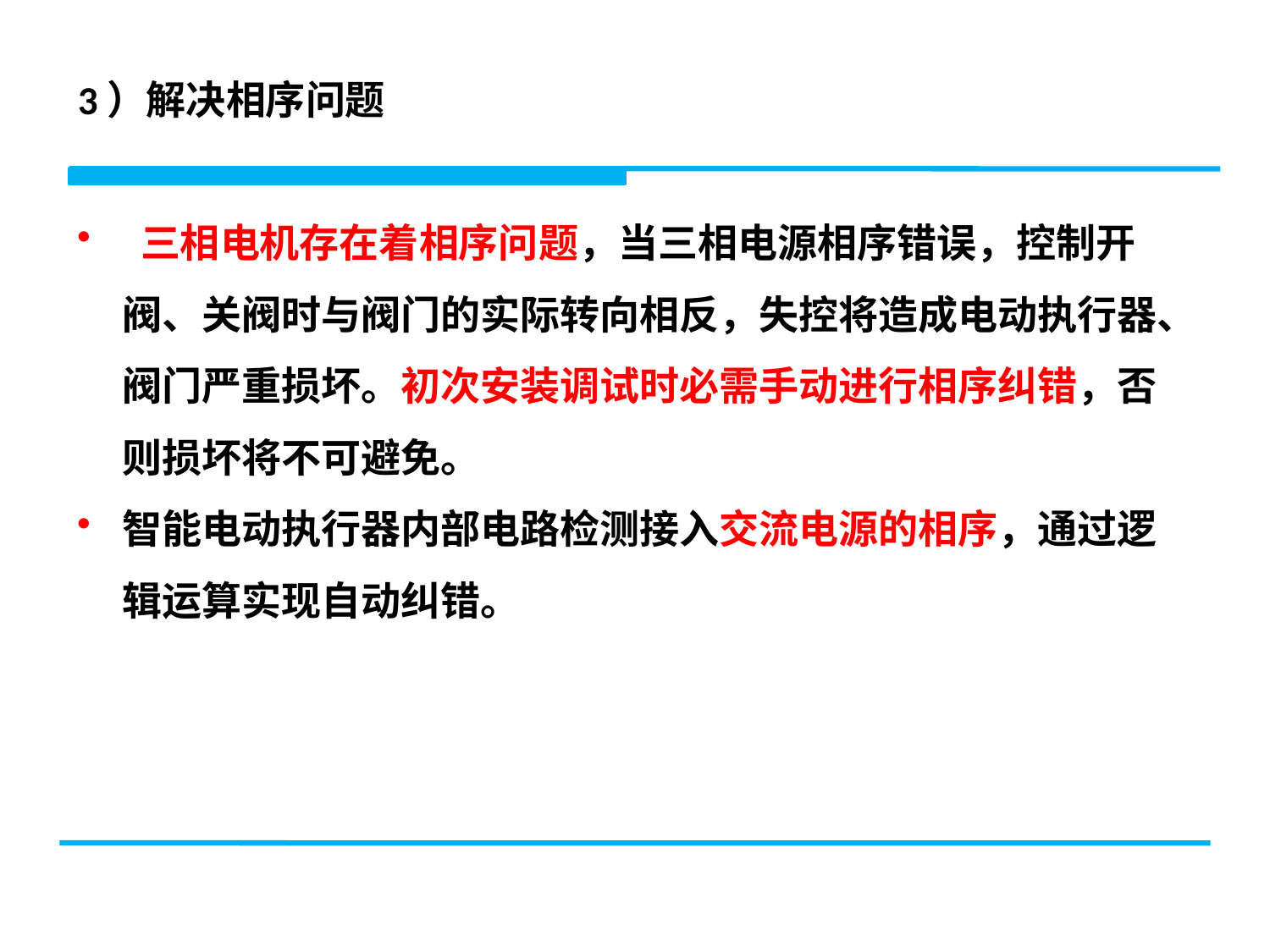

3）解决相序问题

 三相电机存在着相序问题，当三相电源相序错误，控制开阀、关阀时与阀门的实际转向相反，失控将造成电动执行器、阀门严重损坏。初次安装调试时必需手动进行相序纠错，否则损坏将不可避免。
智能电动执行器内部电路检测接入交流电源的相序，通过逻辑运算实现自动纠错。